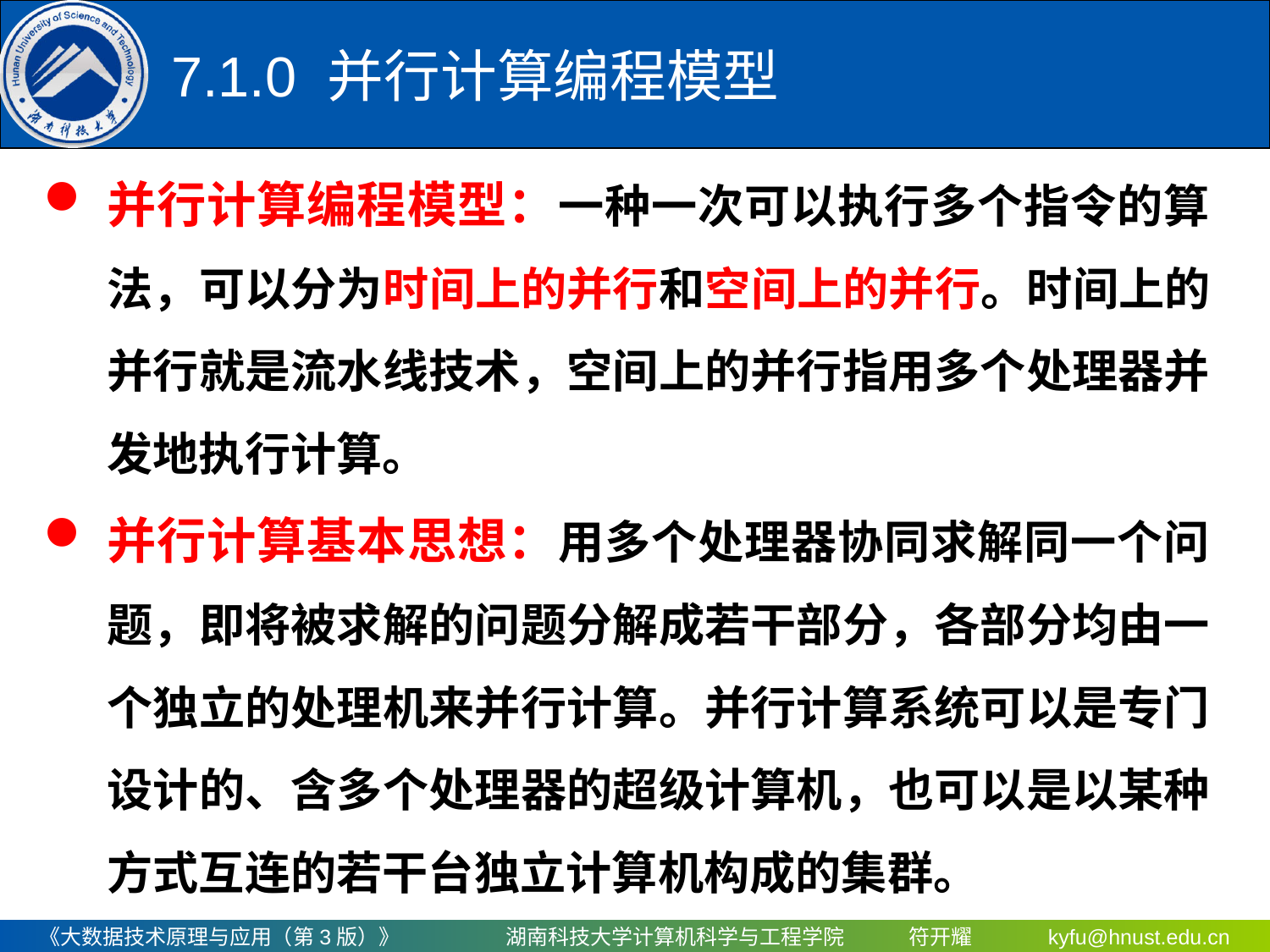

7.1.0	 并行计算编程模型
并行计算编程模型：一种一次可以执行多个指令的算法，可以分为时间上的并行和空间上的并行。时间上的并行就是流水线技术，空间上的并行指用多个处理器并发地执行计算。
并行计算基本思想：用多个处理器协同求解同一个问题，即将被求解的问题分解成若干部分，各部分均由一个独立的处理机来并行计算。并行计算系统可以是专门设计的、含多个处理器的超级计算机，也可以是以某种方式互连的若干台独立计算机构成的集群。